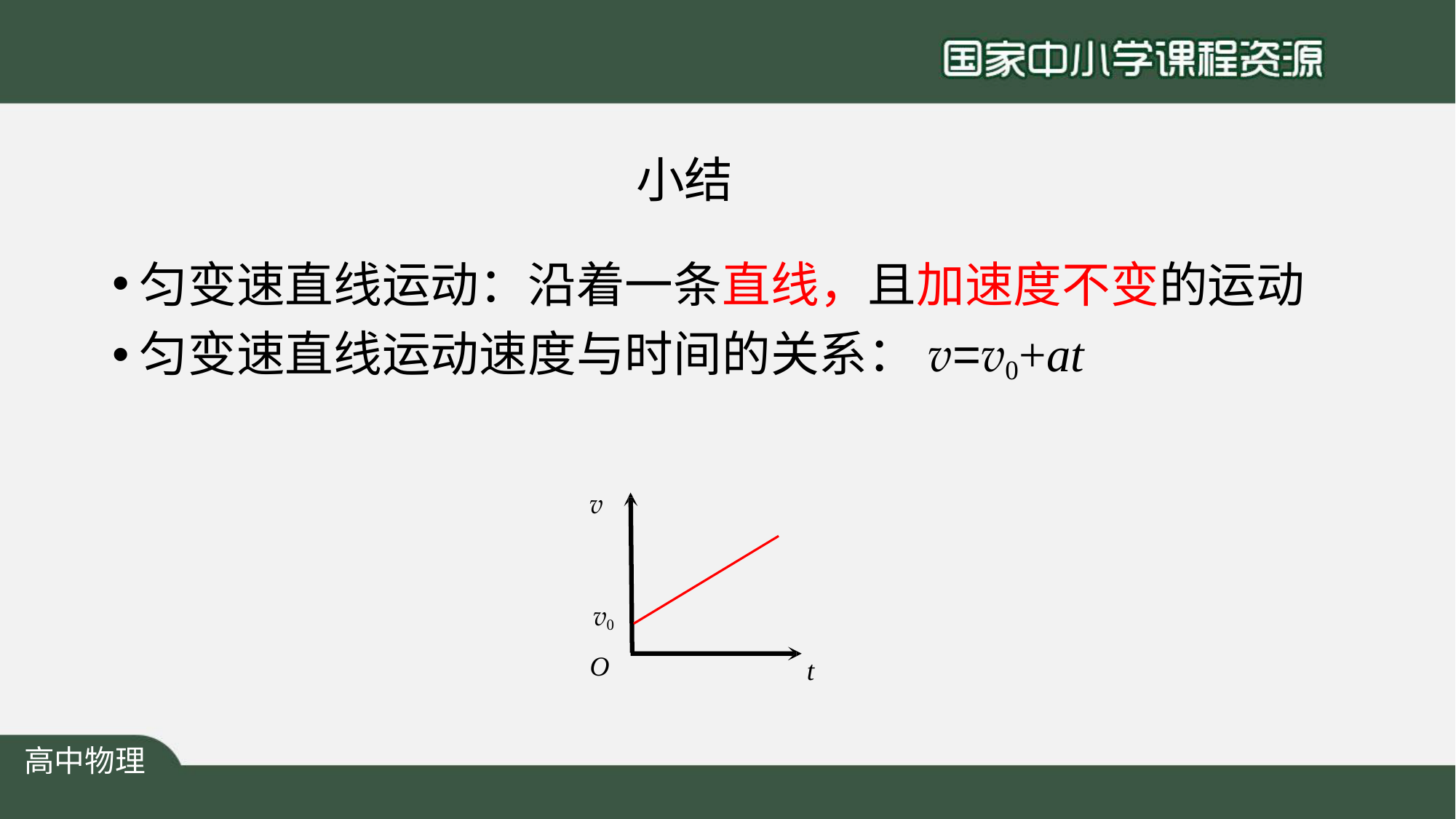

# 小结
匀变速直线运动：沿着一条直线，且加速度不变的运动
匀变速直线运动速度与时间的关系：v=v0+at
v

v0
O

t
高中物理